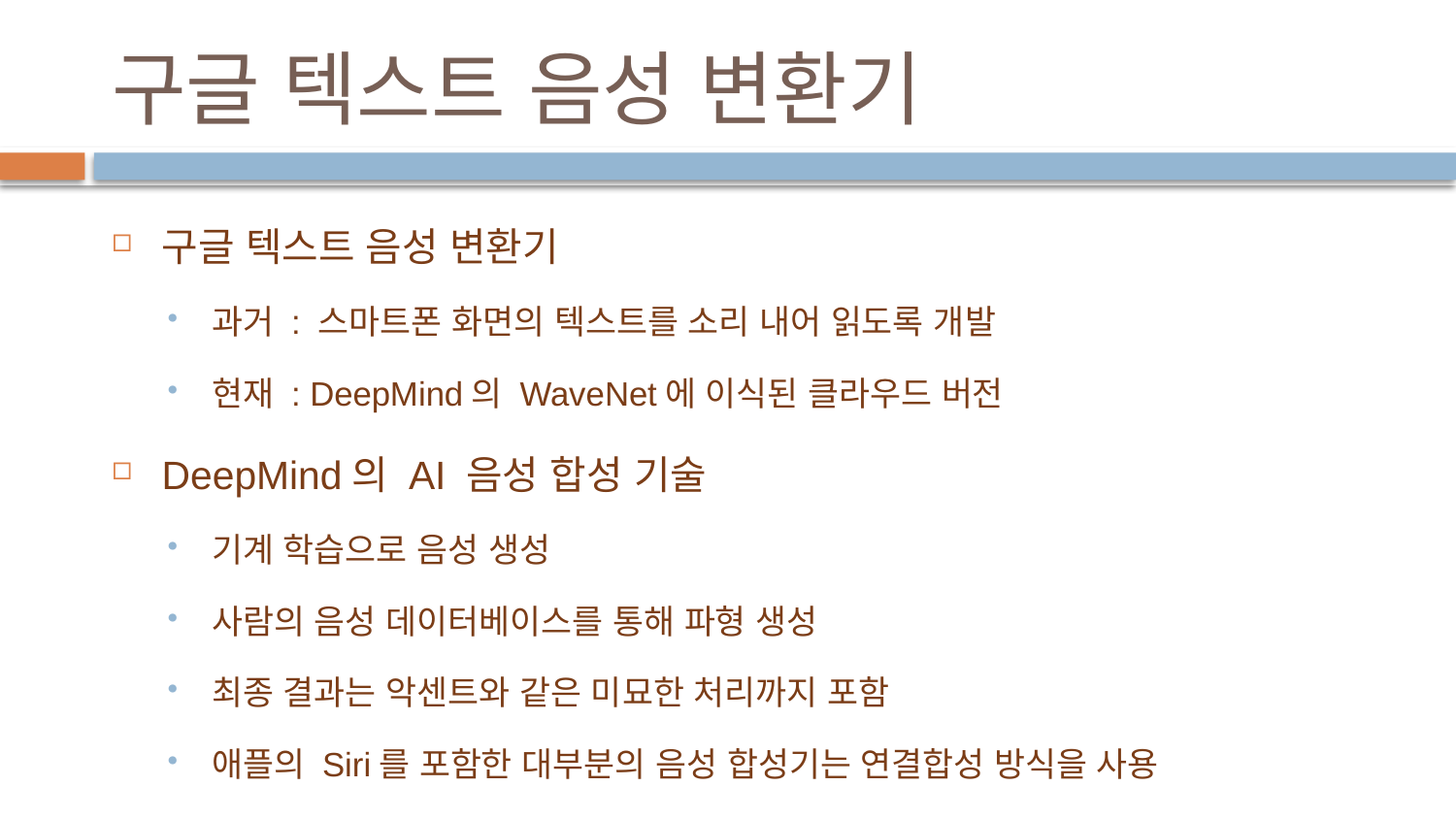

# 구글 텍스트 음성 변환기
구글 텍스트 음성 변환기
과거 : 스마트폰 화면의 텍스트를 소리 내어 읽도록 개발
현재 : DeepMind의 WaveNet에 이식된 클라우드 버전
DeepMind의 AI 음성 합성 기술
기계 학습으로 음성 생성
사람의 음성 데이터베이스를 통해 파형 생성
최종 결과는 악센트와 같은 미묘한 처리까지 포함
애플의 Siri를 포함한 대부분의 음성 합성기는 연결합성 방식을 사용